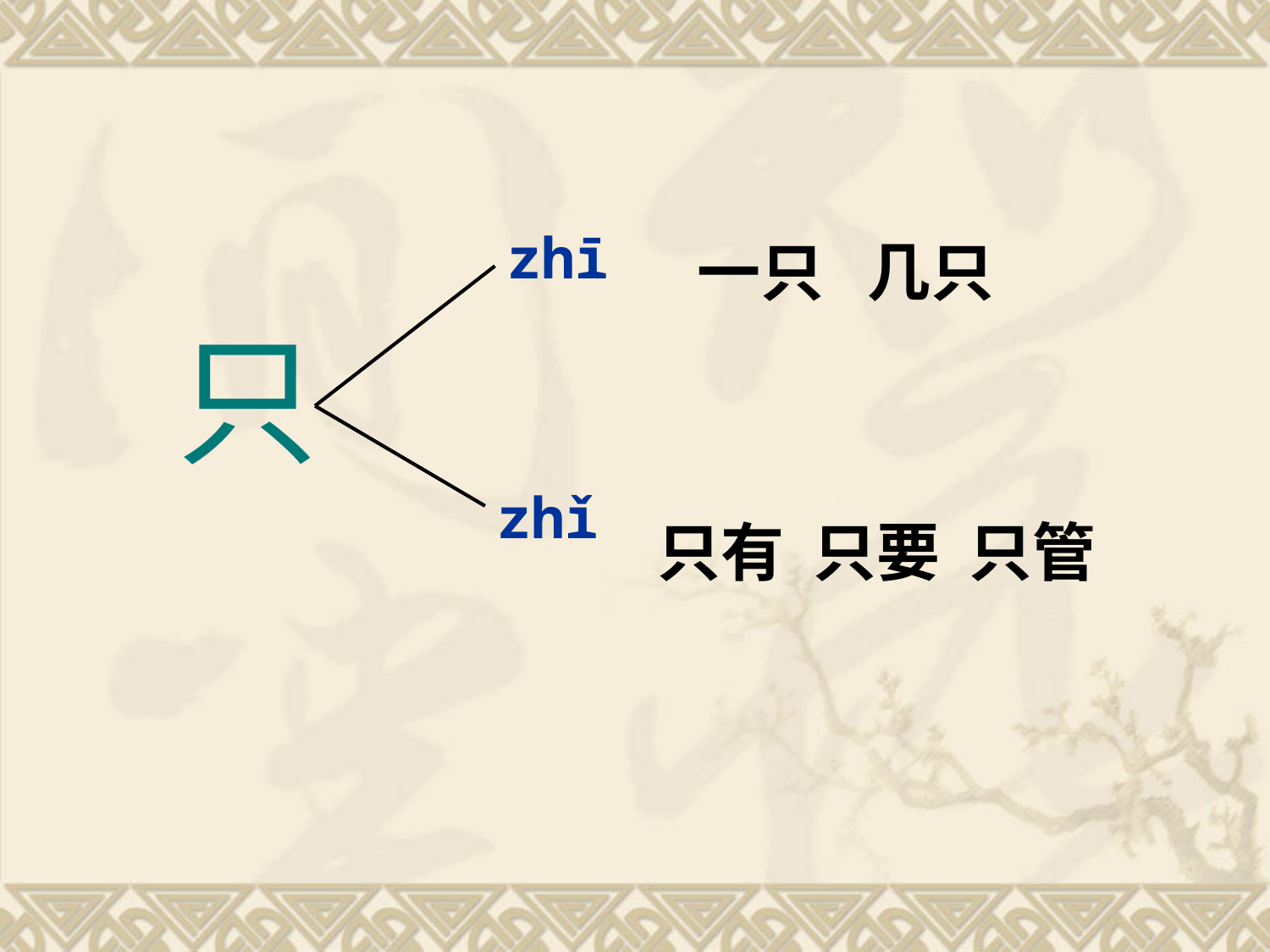

zhī
一只   几只

只

zhǐ
只有  只要  只管